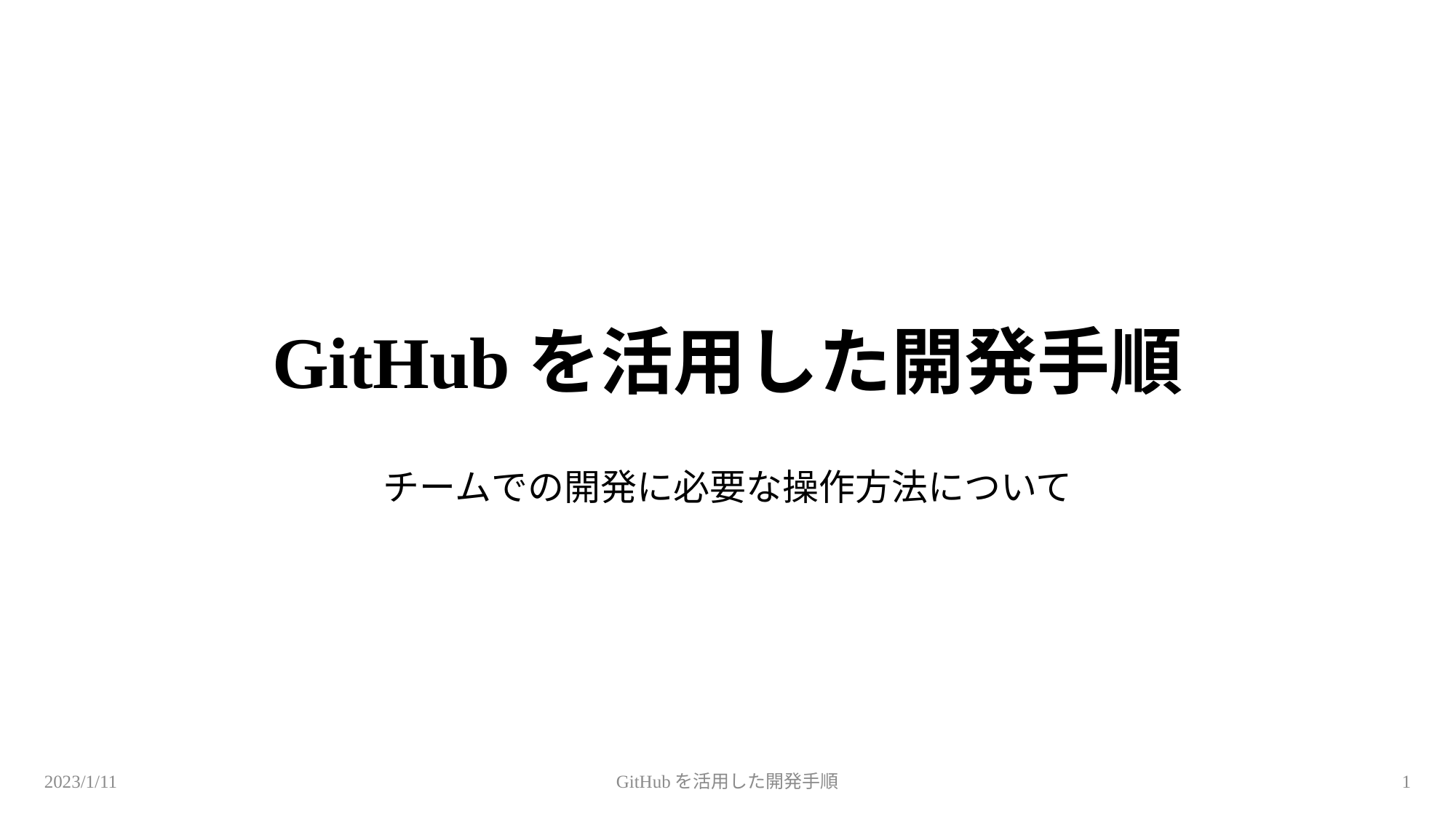

# GitHubを活用した開発手順
チームでの開発に必要な操作方法について
2023/1/11
1
GitHubを活用した開発手順